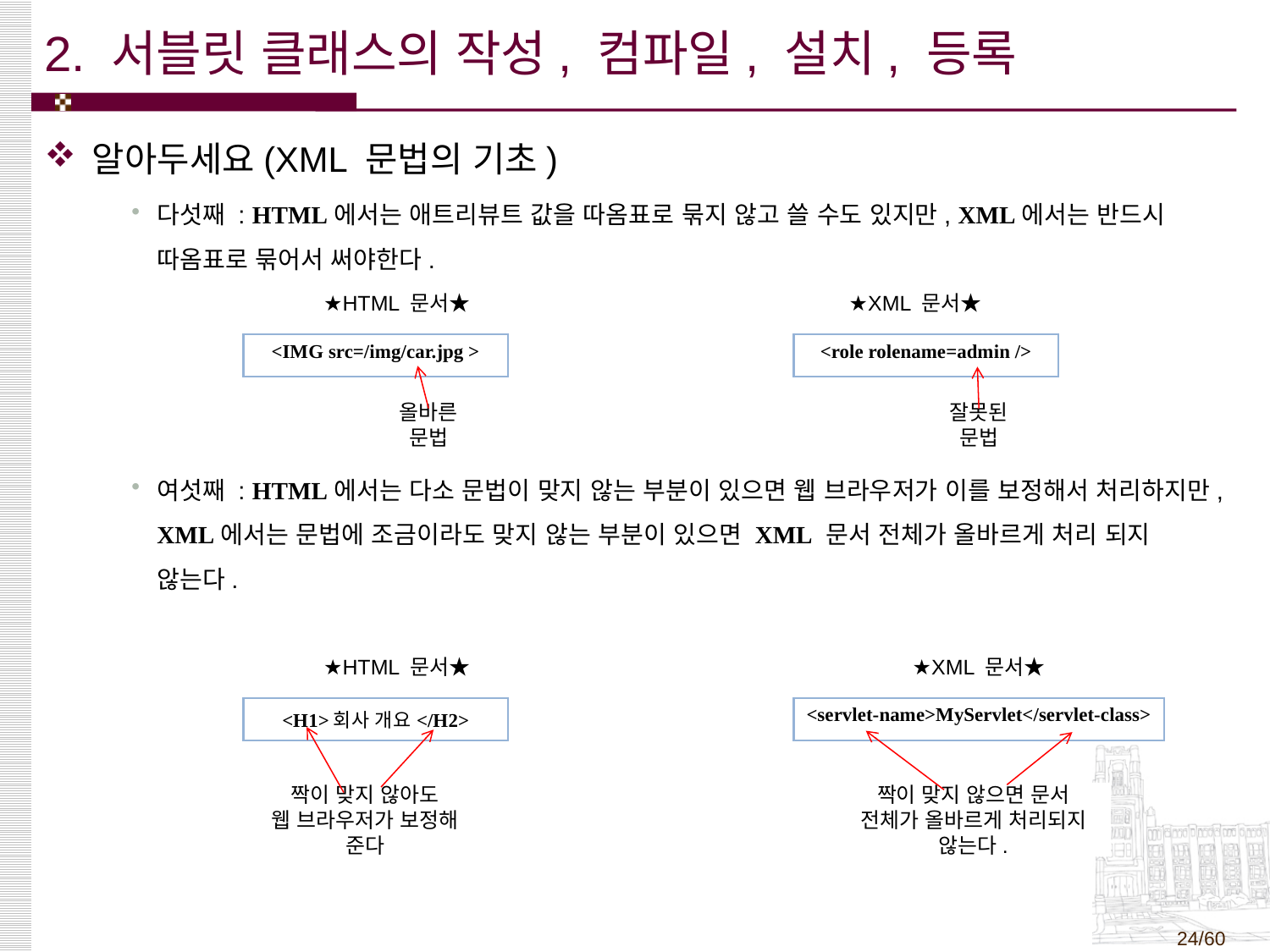

# 2. 서블릿 클래스의 작성, 컴파일, 설치, 등록
알아두세요(XML 문법의 기초)
다섯째 : HTML에서는 애트리뷰트 값을 따옴표로 묶지 않고 쓸 수도 있지만, XML에서는 반드시 따옴표로 묶어서 써야한다.

여섯째 : HTML에서는 다소 문법이 맞지 않는 부분이 있으면 웹 브라우저가 이를 보정해서 처리하지만, XML에서는 문법에 조금이라도 맞지 않는 부분이 있으면 XML 문서 전체가 올바르게 처리 되지 않는다.

★HTML 문서★
★XML 문서★
| <IMG src=/img/car.jpg > |
| --- |
| <role rolename=admin /> |
| --- |
올바른 문법
잘못된 문법
★HTML 문서★
★XML 문서★
| <H1>회사 개요</H2> |
| --- |
| <servlet-name>MyServlet</servlet-class> |
| --- |
짝이 맞지 않아도
웹 브라우저가 보정해 준다
짝이 맞지 않으면 문서 전체가 올바르게 처리되지 않는다.